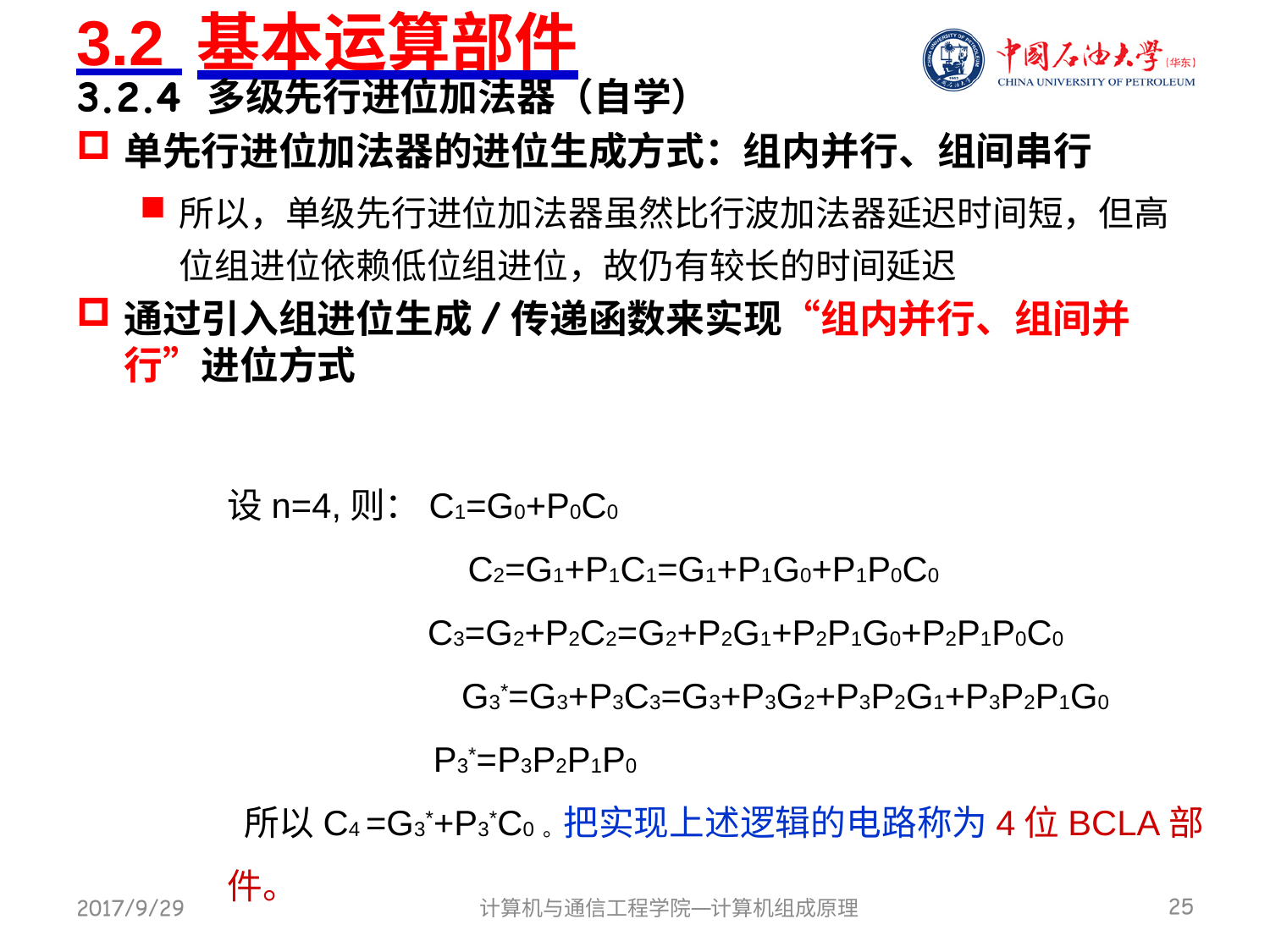

# 3.2 基本运算部件
3.2.4 多级先行进位加法器（自学）
单先行进位加法器的进位生成方式：组内并行、组间串行
所以，单级先行进位加法器虽然比行波加法器延迟时间短，但高位组进位依赖低位组进位，故仍有较长的时间延迟
通过引入组进位生成/传递函数来实现“组内并行、组间并行”进位方式

设n=4,则：C1=G0+P0C0
　　　　 　      C2=G1+P1C1=G1+P1G0+P1P0C0
                                   C3=G2+P2C2=G2+P2G1+P2P1G0+P2P1P0C0
                        G3*=G3+P3C3=G3+P3G2+P3P2G1+P3P2P1G0
                                    P3*=P3P2P1P0
 所以C4 =G3*+P3*C0。把实现上述逻辑的电路称为4位BCLA部件。
2017/9/29
计算机与通信工程学院—计算机组成原理
25